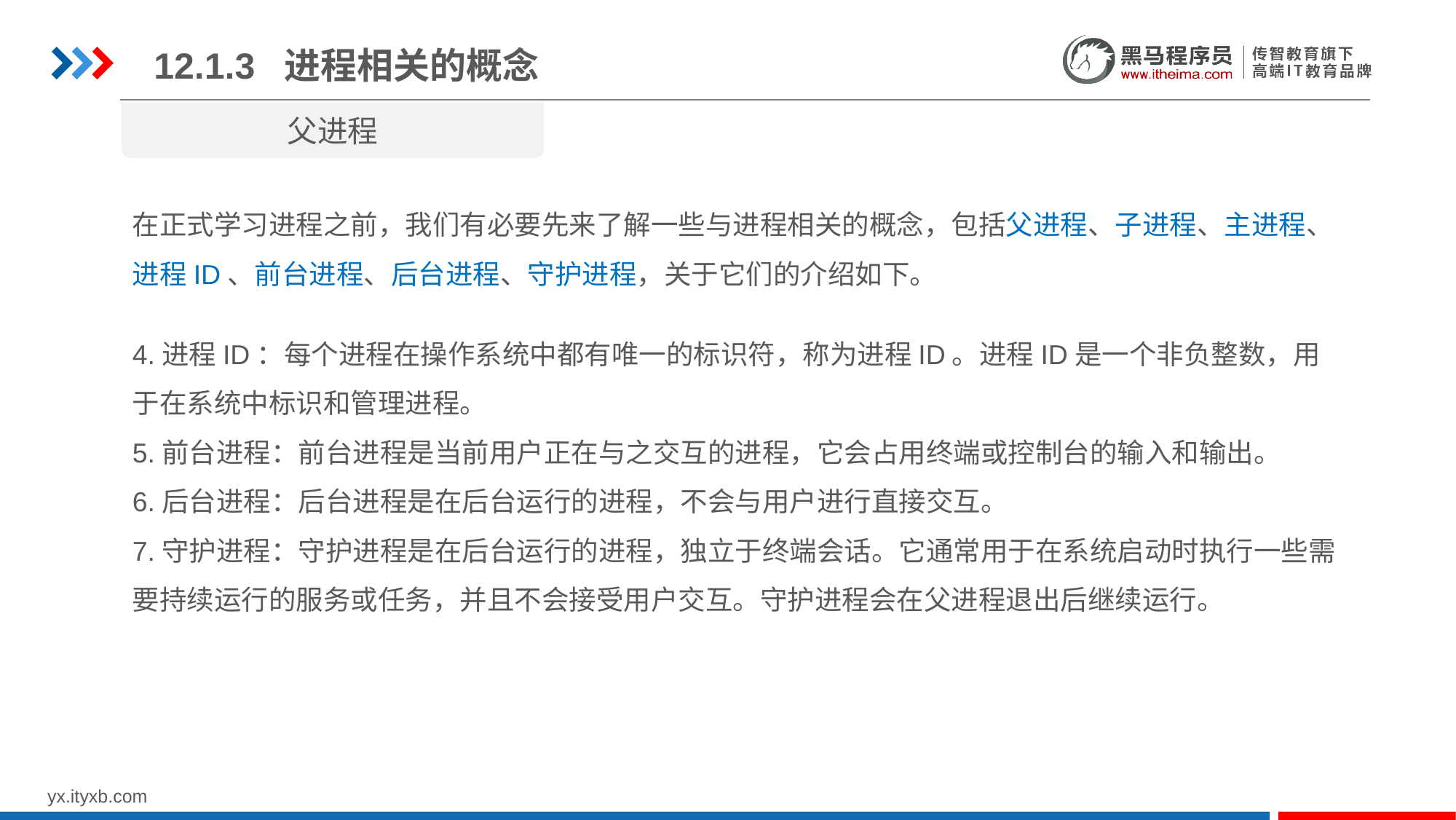

12.1.3  进程相关的概念

父进程
在正式学习进程之前，我们有必要先来了解一些与进程相关的概念，包括父进程、子进程、主进程、进程ID、前台进程、后台进程、守护进程，关于它们的介绍如下。
4.进程ID：每个进程在操作系统中都有唯一的标识符，称为进程ID。进程ID是一个非负整数，用于在系统中标识和管理进程。
5.前台进程：前台进程是当前用户正在与之交互的进程，它会占用终端或控制台的输入和输出。
6.后台进程：后台进程是在后台运行的进程，不会与用户进行直接交互。
7.守护进程：守护进程是在后台运行的进程，独立于终端会话。它通常用于在系统启动时执行一些需要持续运行的服务或任务，并且不会接受用户交互。守护进程会在父进程退出后继续运行。